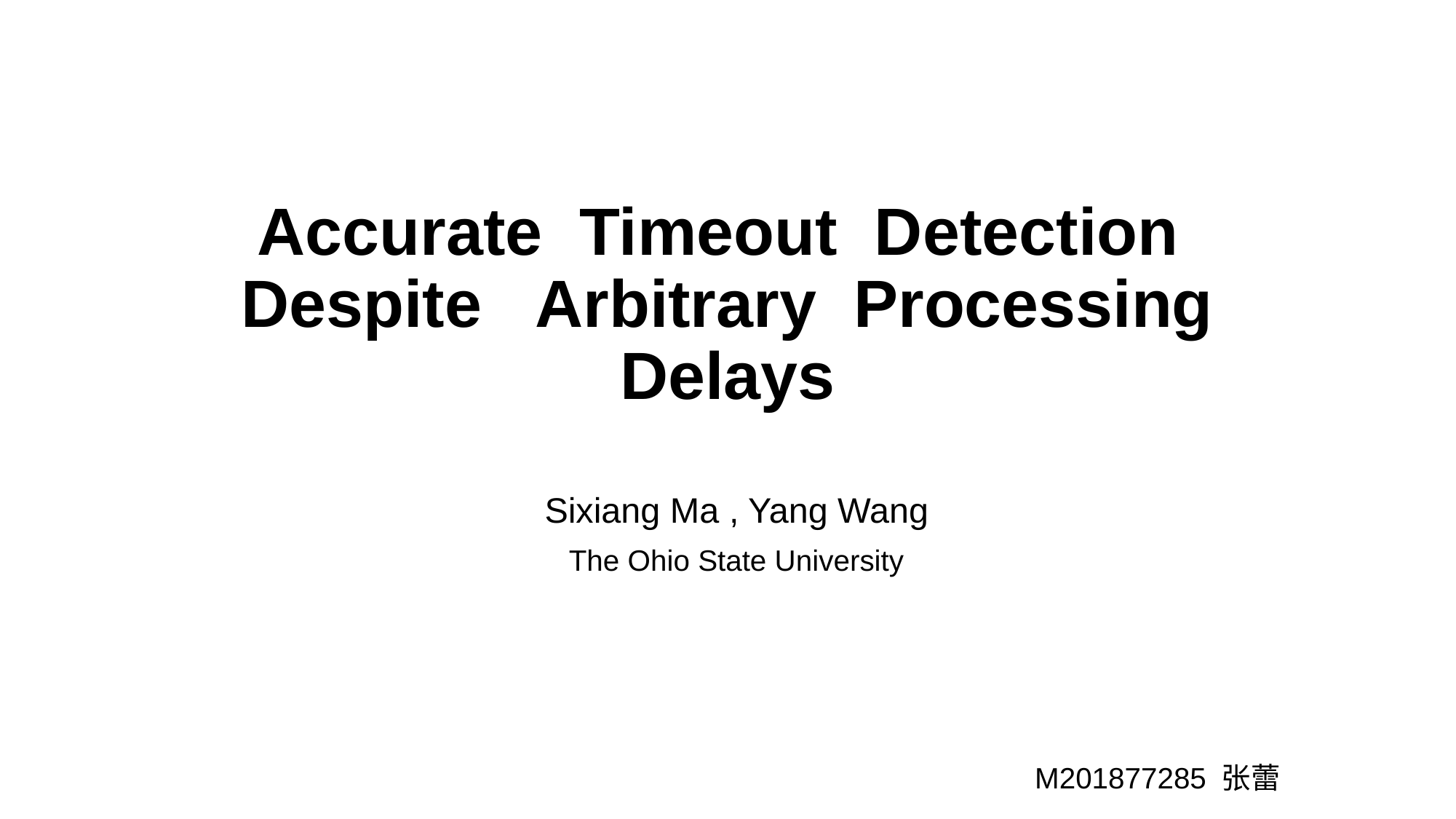

# Accurate  Timeout  Detection  Despite   Arbitrary  Processing Delays

Sixiang Ma , Yang Wang
The Ohio State University

                                                                                                                  M201877285 张蕾